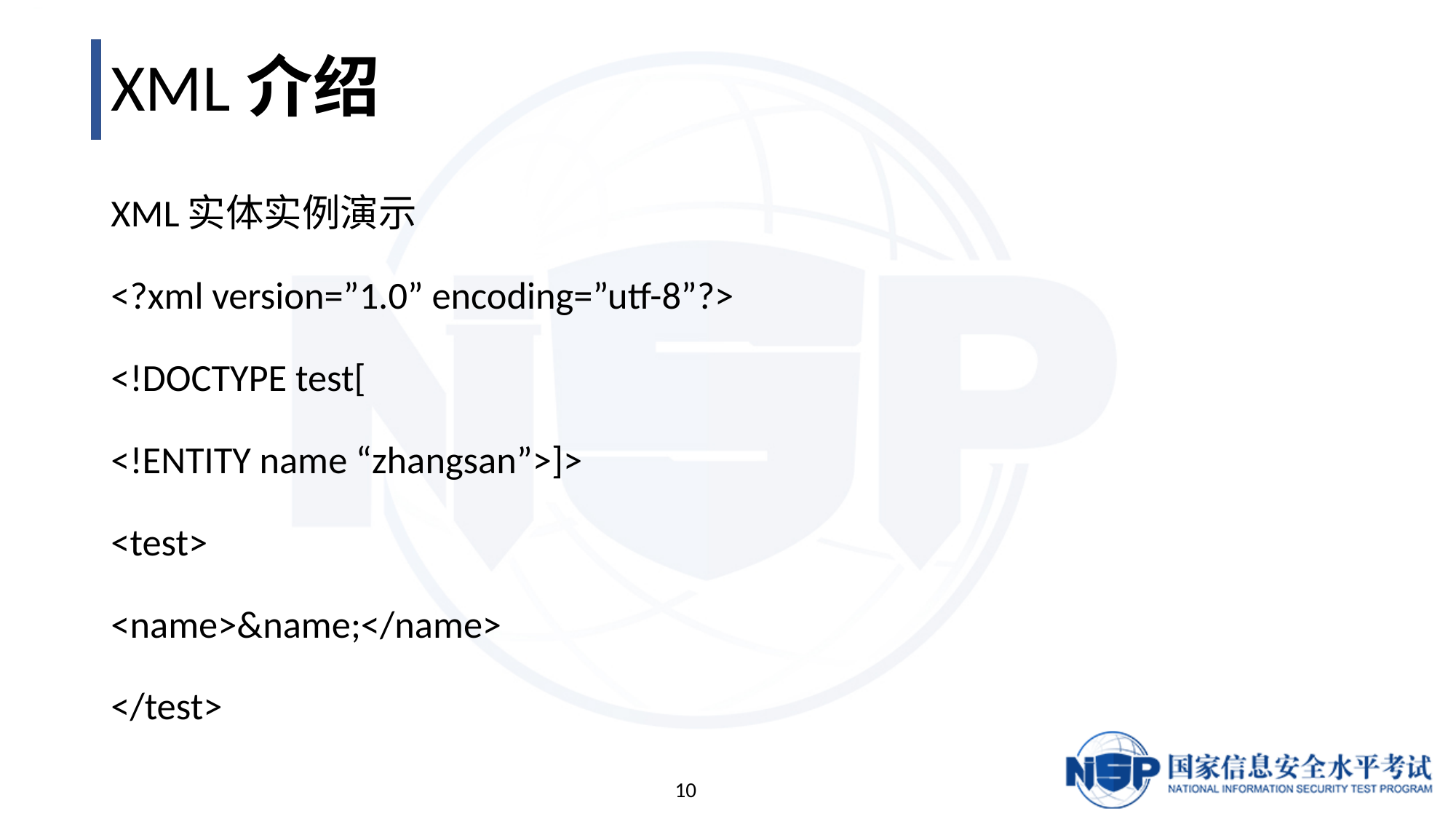

# XML介绍
XML实体实例演示
<?xml version=”1.0” encoding=”utf-8”?>
<!DOCTYPE test[
<!ENTITY name “zhangsan”>]>
<test>
<name>&name;</name>
</test>